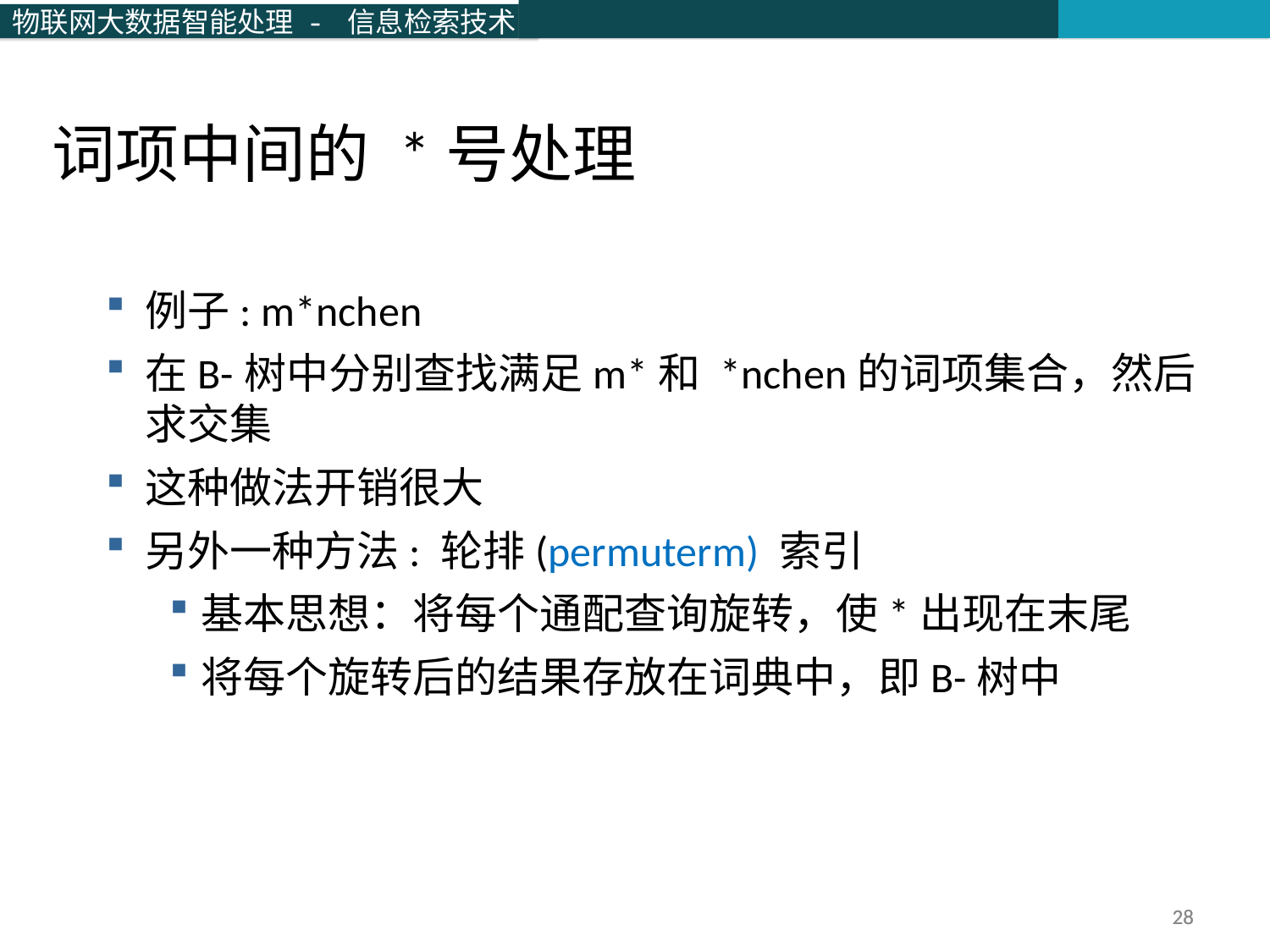

词项中间的 *号处理
例子: m*nchen
在B-树中分别查找满足m*和 *nchen的词项集合，然后求交集
这种做法开销很大
另外一种方法: 轮排(permuterm) 索引
基本思想：将每个通配查询旋转，使*出现在末尾
将每个旋转后的结果存放在词典中，即B-树中
28
28